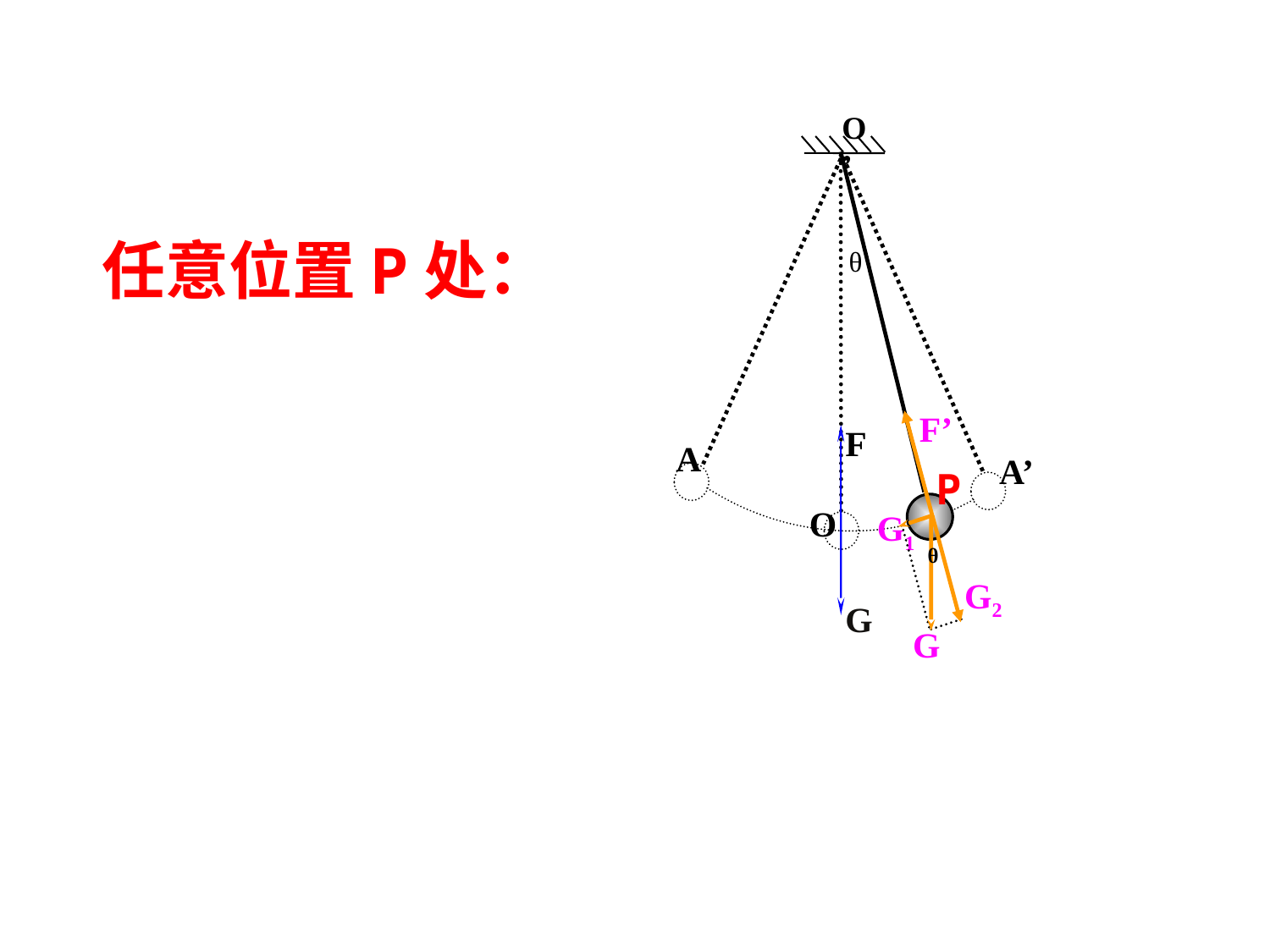

O’

A
A’

O

θ

任意位置P处：
F’

F

G
P
G1

G2

G
θ